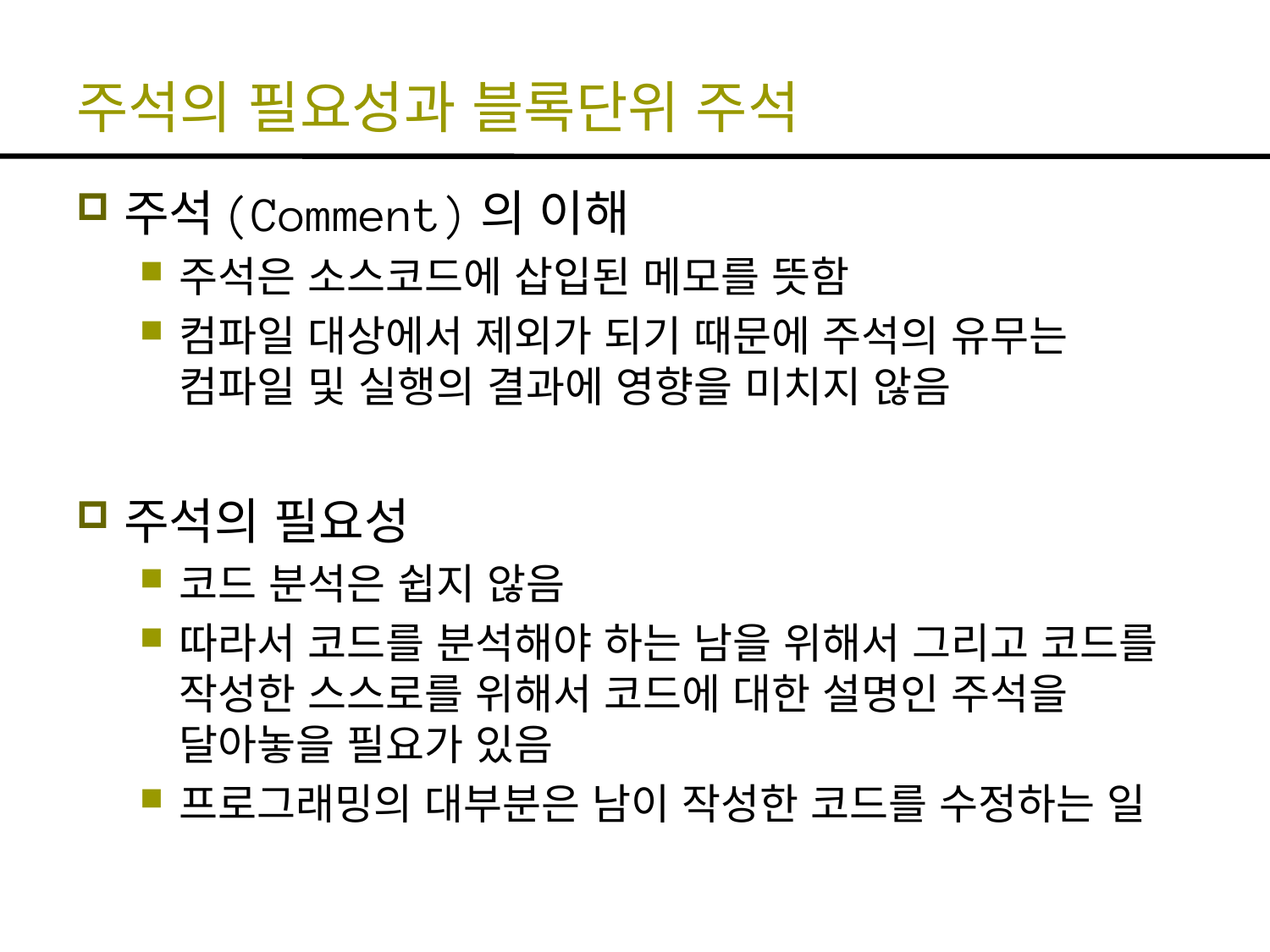

# 주석의 필요성과 블록단위 주석
주석(Comment)의 이해
주석은 소스코드에 삽입된 메모를 뜻함
컴파일 대상에서 제외가 되기 때문에 주석의 유무는 컴파일 및 실행의 결과에 영향을 미치지 않음

주석의 필요성
코드 분석은 쉽지 않음
따라서 코드를 분석해야 하는 남을 위해서 그리고 코드를 작성한 스스로를 위해서 코드에 대한 설명인 주석을 달아놓을 필요가 있음
프로그래밍의 대부분은 남이 작성한 코드를 수정하는 일